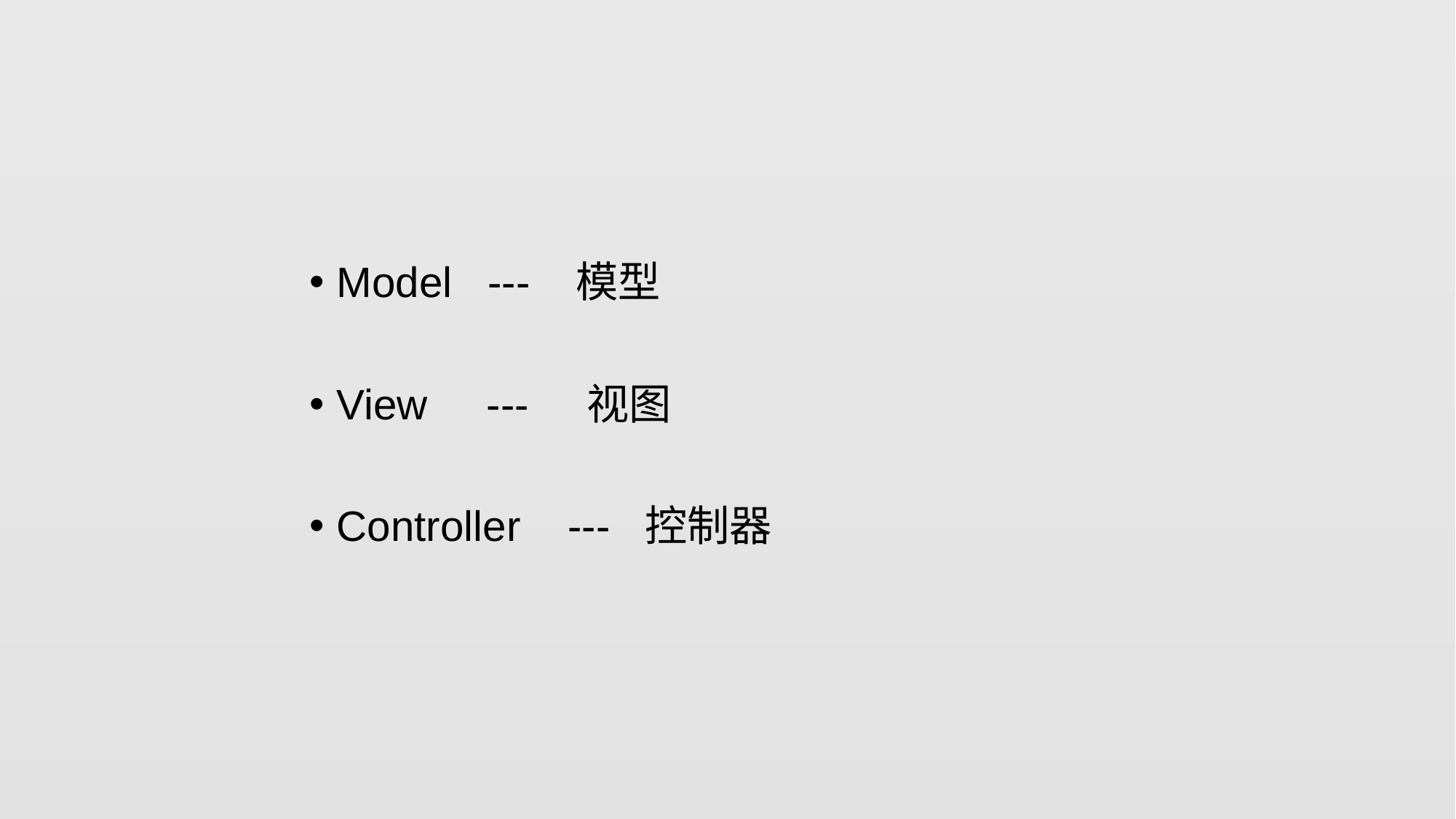

#
Model   ---   模型

View     ---    视图

Controller    ---  控制器